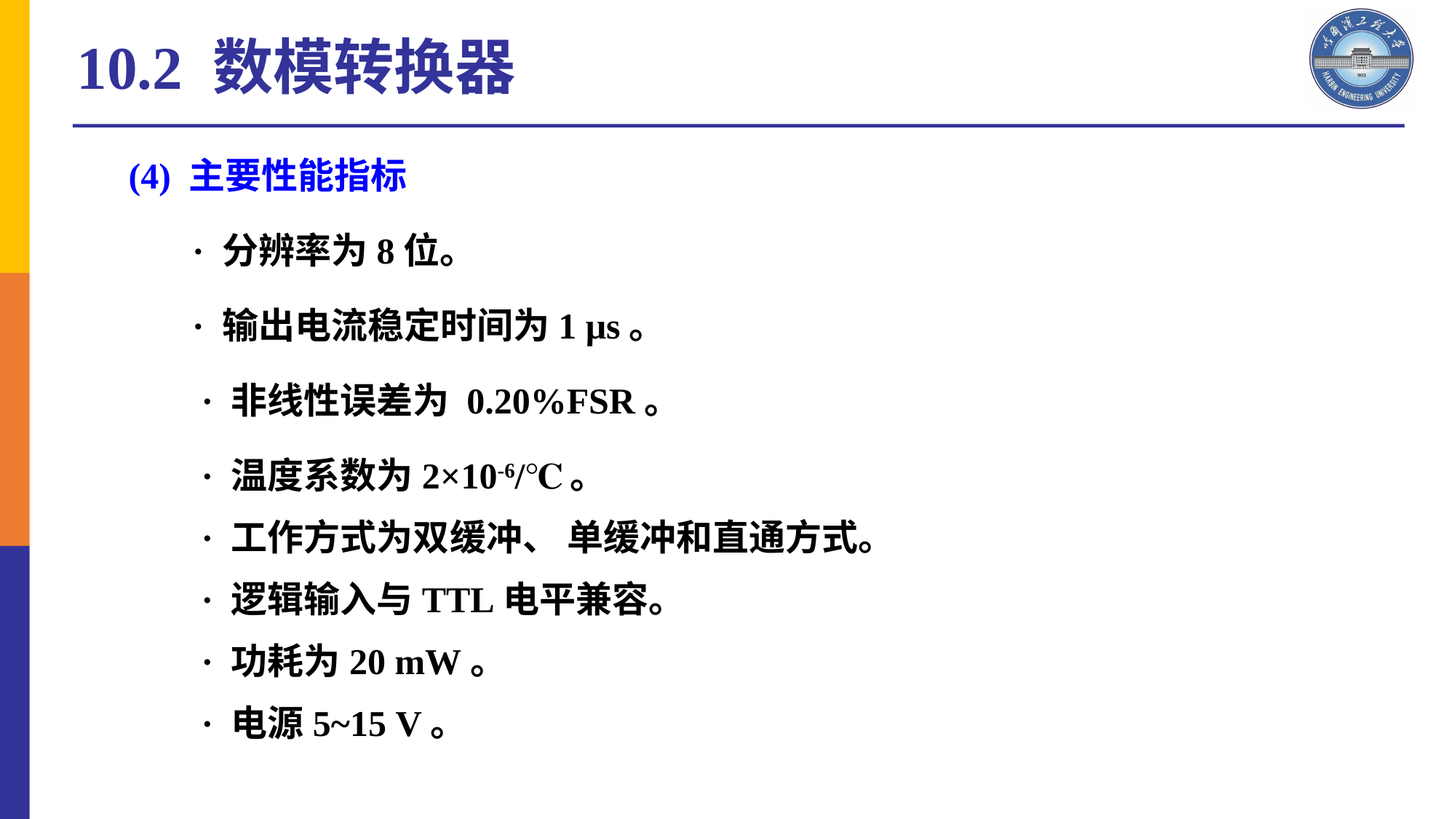

10.2 数模转换器
 (4) 主要性能指标
        · 分辨率为8位。
        · 输出电流稳定时间为1 μs。
         · 非线性误差为 0.20%FSR。
         · 温度系数为2×10-6/℃。
         · 工作方式为双缓冲、 单缓冲和直通方式。
         · 逻辑输入与TTL电平兼容。
         · 功耗为20 mW。
         · 电源5~15 V。